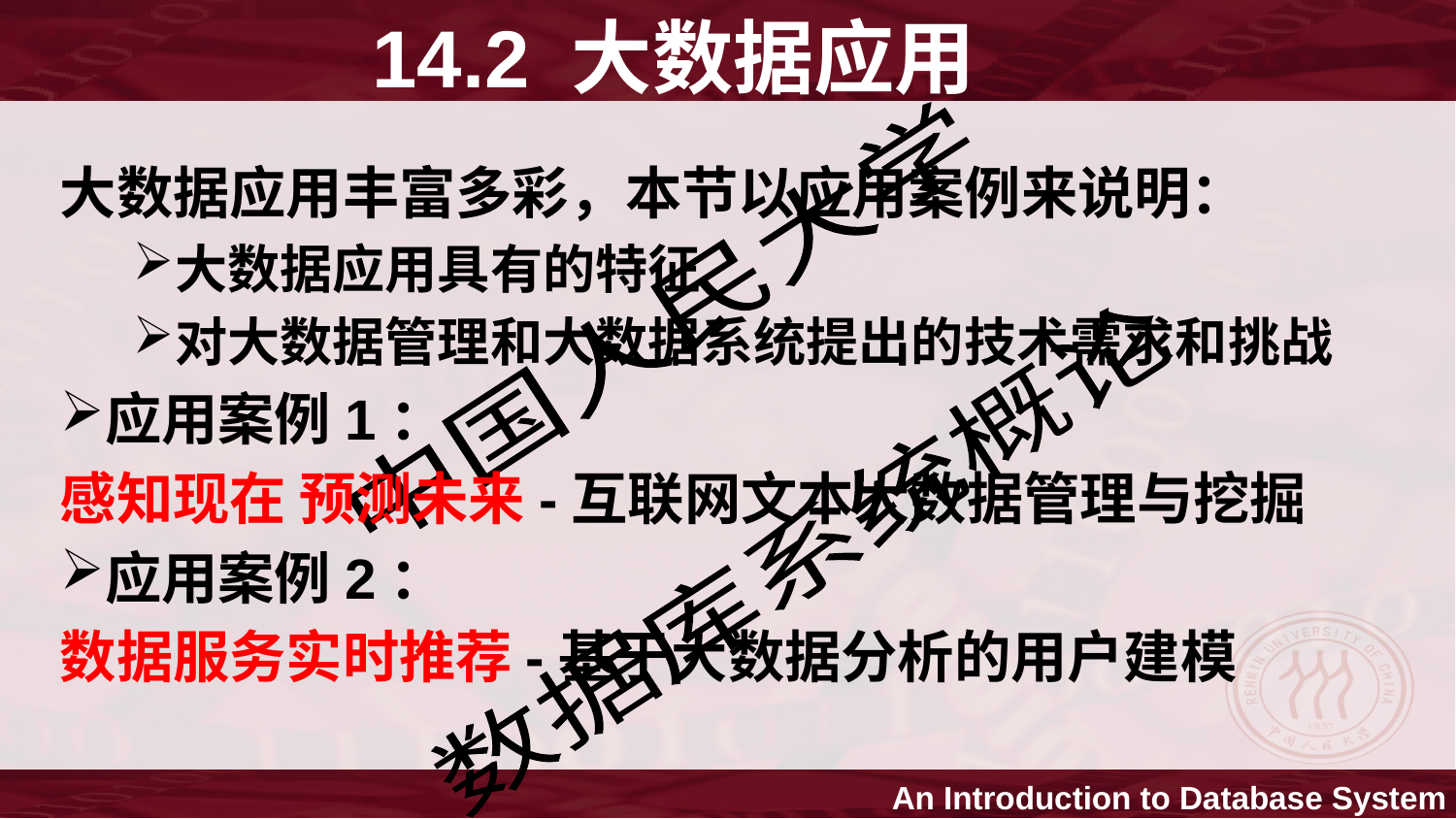

14.2 大数据应用
大数据应用丰富多彩，本节以应用案例来说明：
大数据应用具有的特征
对大数据管理和大数据系统提出的技术需求和挑战
应用案例1：
感知现在 预测未来-互联网文本大数据管理与挖掘
应用案例2：
数据服务实时推荐-基于大数据分析的用户建模